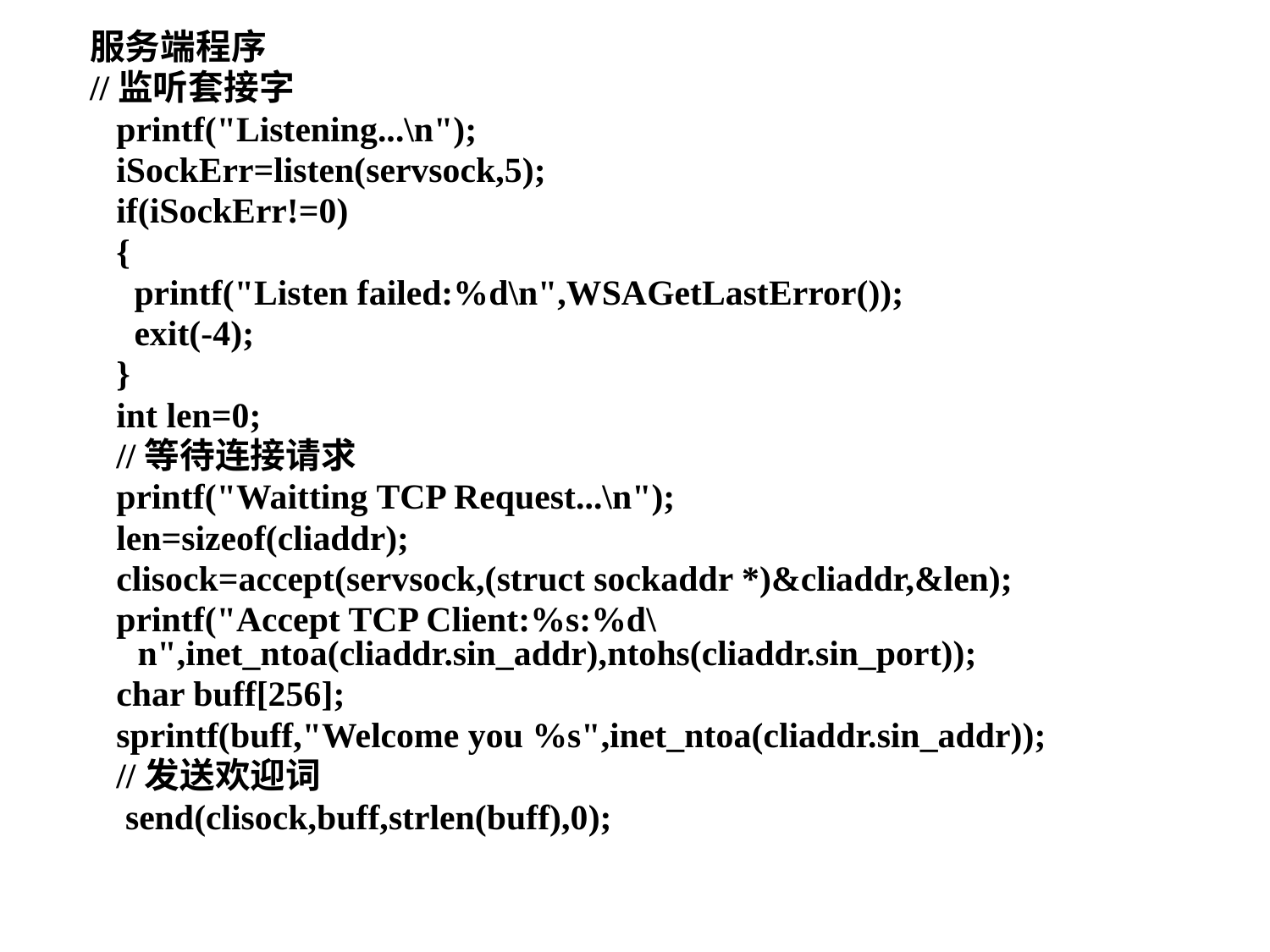

服务端程序
//监听套接字
   printf("Listening...\n");
   iSockErr=listen(servsock,5);
   if(iSockErr!=0)
   {
     printf("Listen failed:%d\n",WSAGetLastError());
     exit(-4);
   }
   int len=0;
   //等待连接请求
   printf("Waitting TCP Request...\n");
   len=sizeof(cliaddr);
   clisock=accept(servsock,(struct sockaddr *)&cliaddr,&len);
   printf("Accept TCP Client:%s:%d\n",inet_ntoa(cliaddr.sin_addr),ntohs(cliaddr.sin_port));
   char buff[256];
   sprintf(buff,"Welcome you %s",inet_ntoa(cliaddr.sin_addr));
   //发送欢迎词
    send(clisock,buff,strlen(buff),0);

48/53
2020/10/28